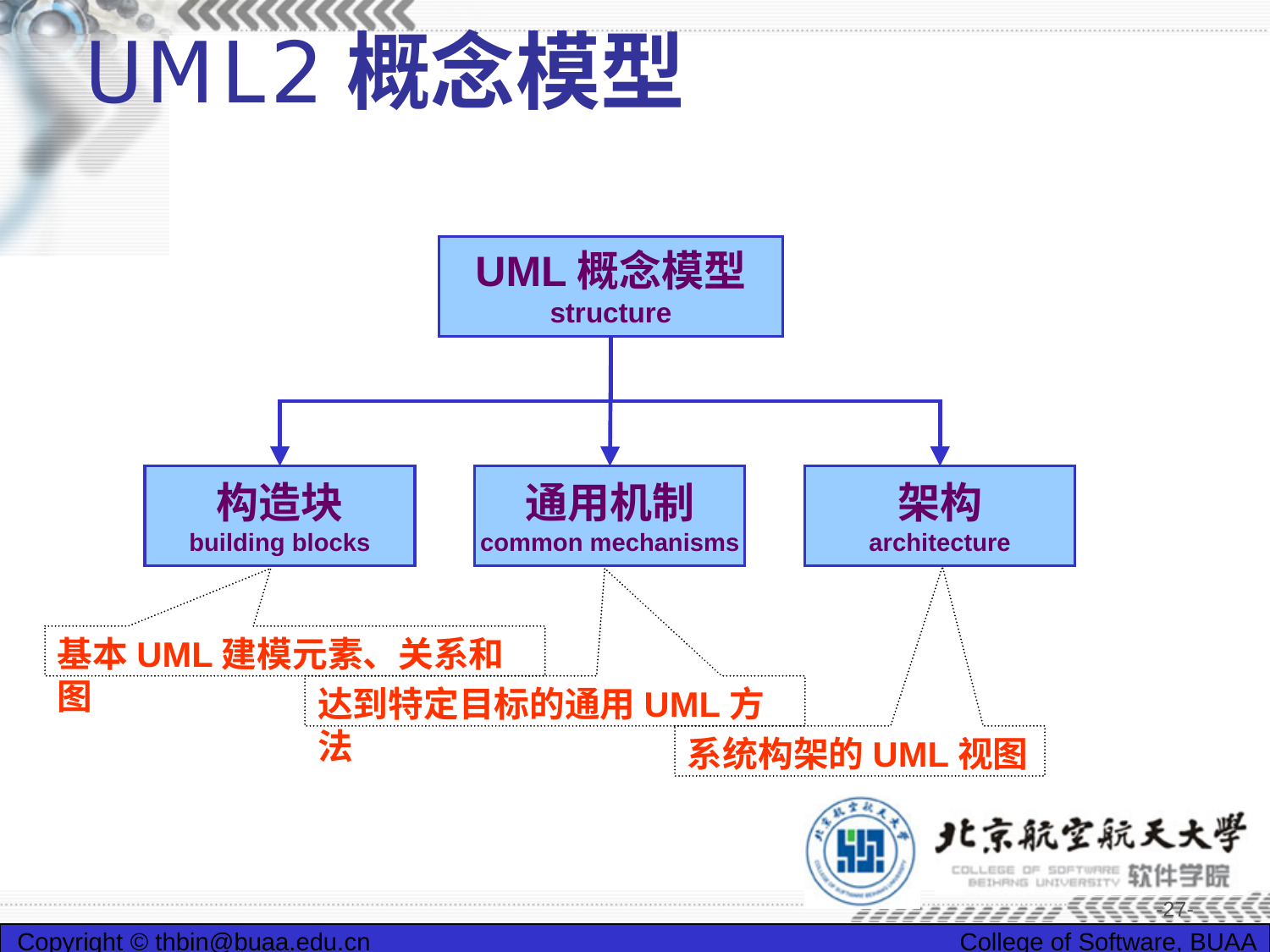

# UML2概念模型
UML概念模型
structure
构造块
building blocks
通用机制
common mechanisms
架构
architecture
基本UML建模元素、关系和图
达到特定目标的通用UML方法
系统构架的UML视图
-27-